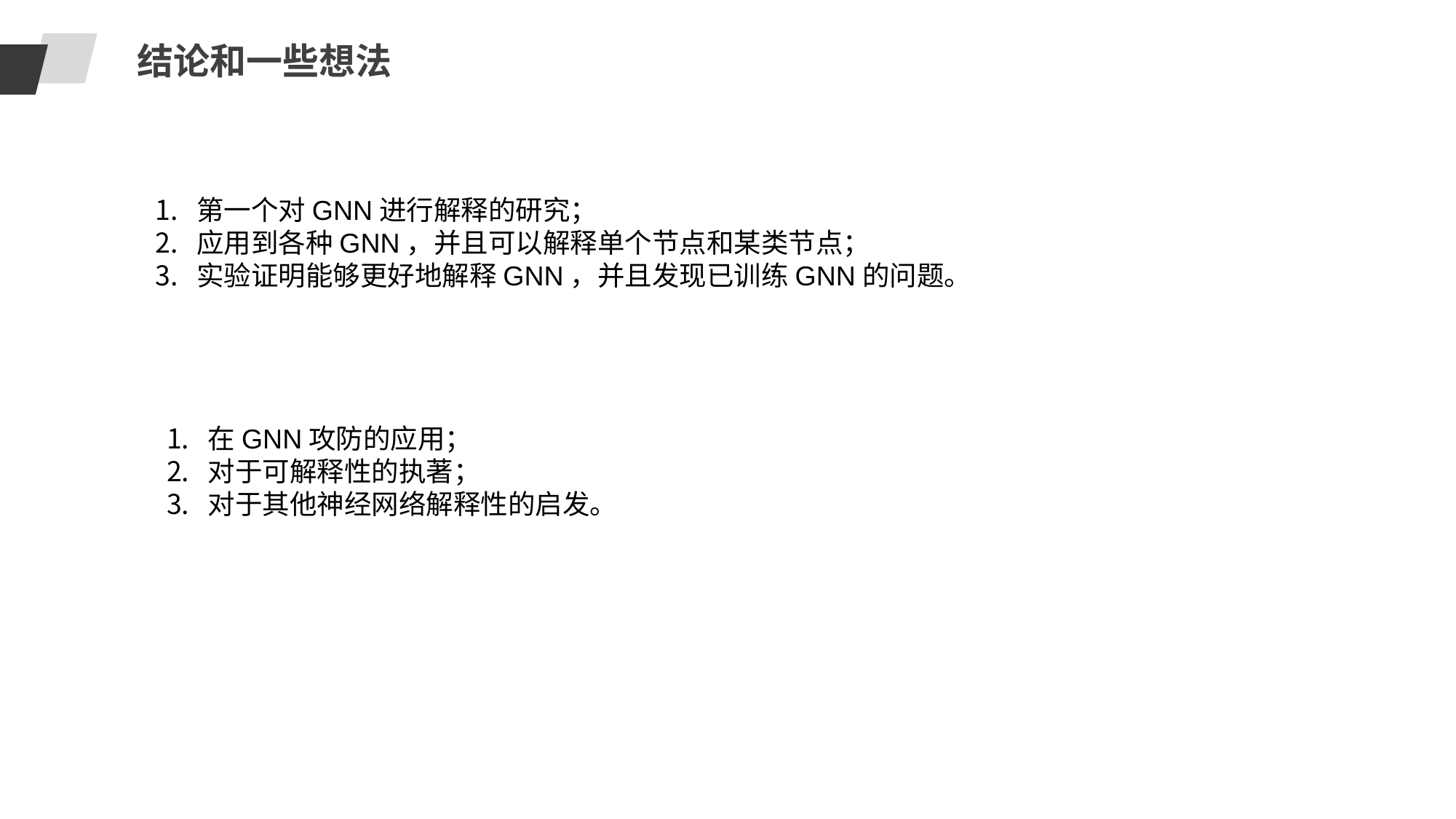

结论和一些想法
第一个对GNN进行解释的研究；
应用到各种GNN，并且可以解释单个节点和某类节点；
实验证明能够更好地解释GNN，并且发现已训练GNN的问题。
在GNN攻防的应用；
对于可解释性的执著；
对于其他神经网络解释性的启发。